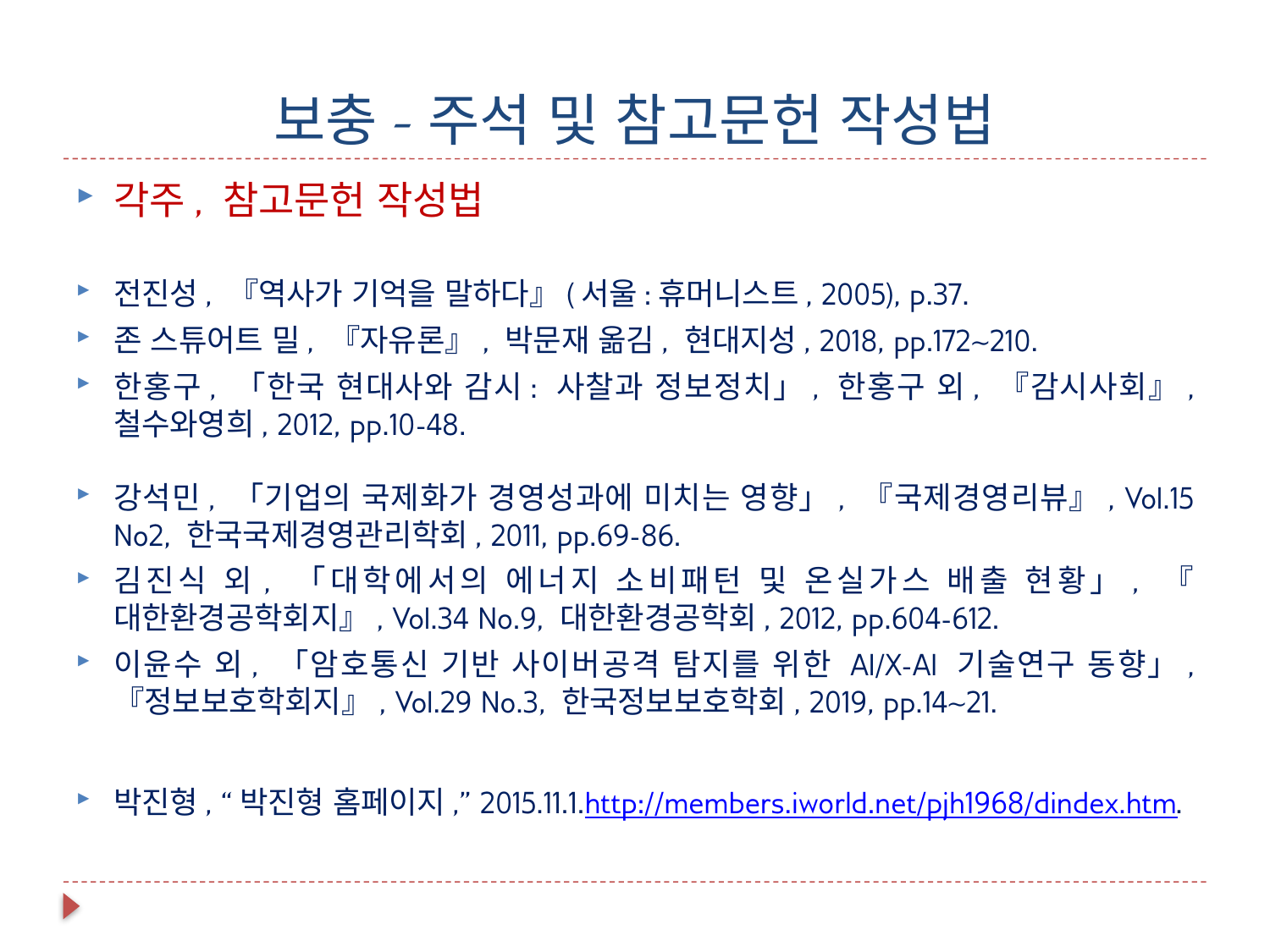

# 보충-주석 및 참고문헌 작성법
각주, 참고문헌 작성법

전진성, 『역사가 기억을 말하다』(서울:휴머니스트, 2005), p.37.
존 스튜어트 밀, 『자유론』, 박문재 옮김, 현대지성, 2018, pp.172~210.
한홍구, 「한국 현대사와 감시: 사찰과 정보정치」, 한홍구 외, 『감시사회』, 철수와영희, 2012, pp.10-48.

강석민, 「기업의 국제화가 경영성과에 미치는 영향」, 『국제경영리뷰』, Vol.15 No2, 한국국제경영관리학회, 2011, pp.69-86.
김진식 외, 「대학에서의 에너지 소비패턴 및 온실가스 배출 현황」, 『대한환경공학회지』, Vol.34 No.9, 대한환경공학회, 2012, pp.604-612.
이윤수 외, 「암호통신 기반 사이버공격 탐지를 위한 AI/X-AI 기술연구 동향」, 『정보보호학회지』, Vol.29 No.3, 한국정보보호학회, 2019, pp.14~21.

박진형, “박진형 홈페이지,” 2015.11.1.http://members.iworld.net/pjh1968/dindex.htm.